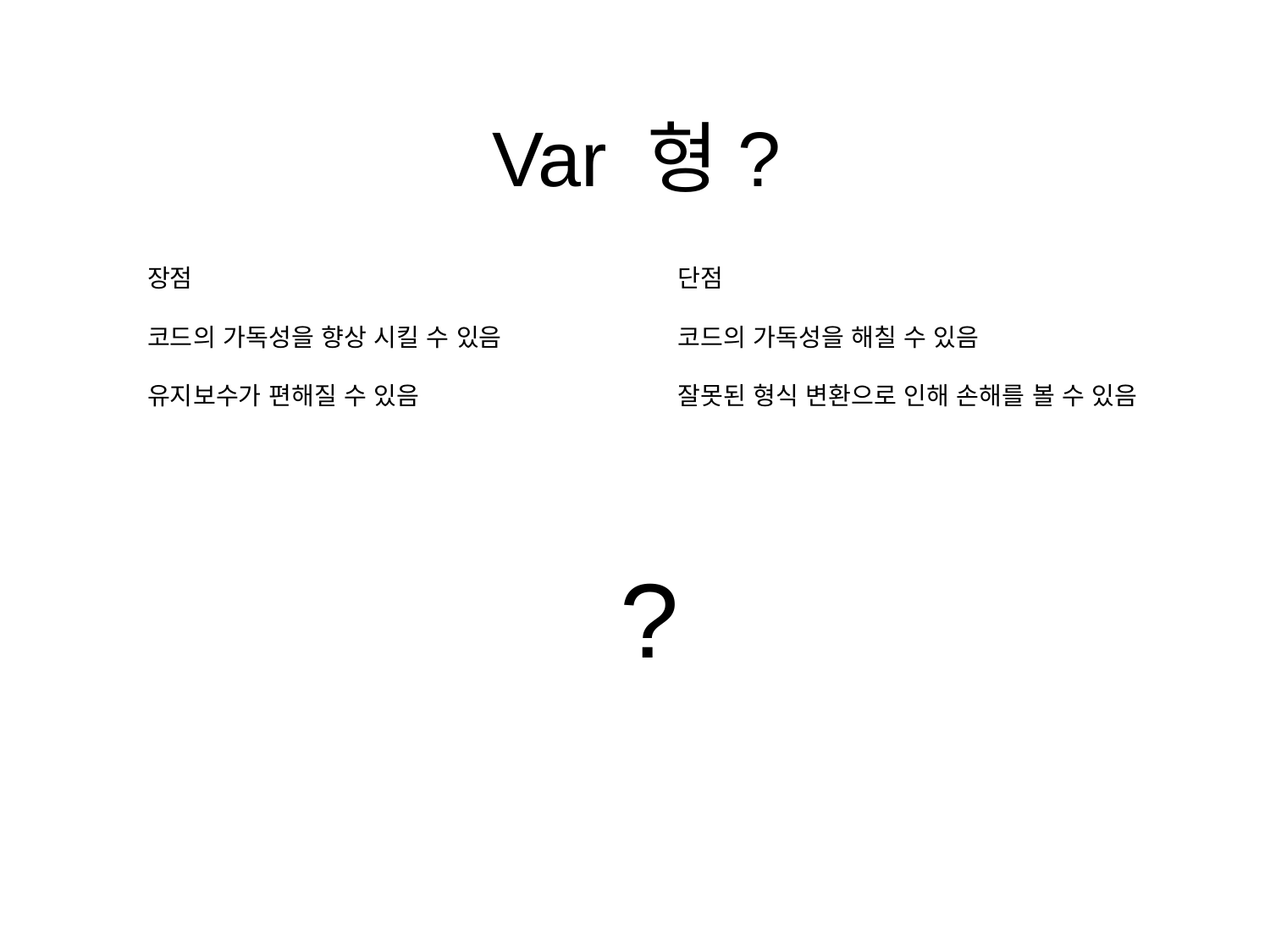

# Var 형?
장점

코드의 가독성을 향상 시킬 수 있음

유지보수가 편해질 수 있음
단점

코드의 가독성을 해칠 수 있음

잘못된 형식 변환으로 인해 손해를 볼 수 있음
?